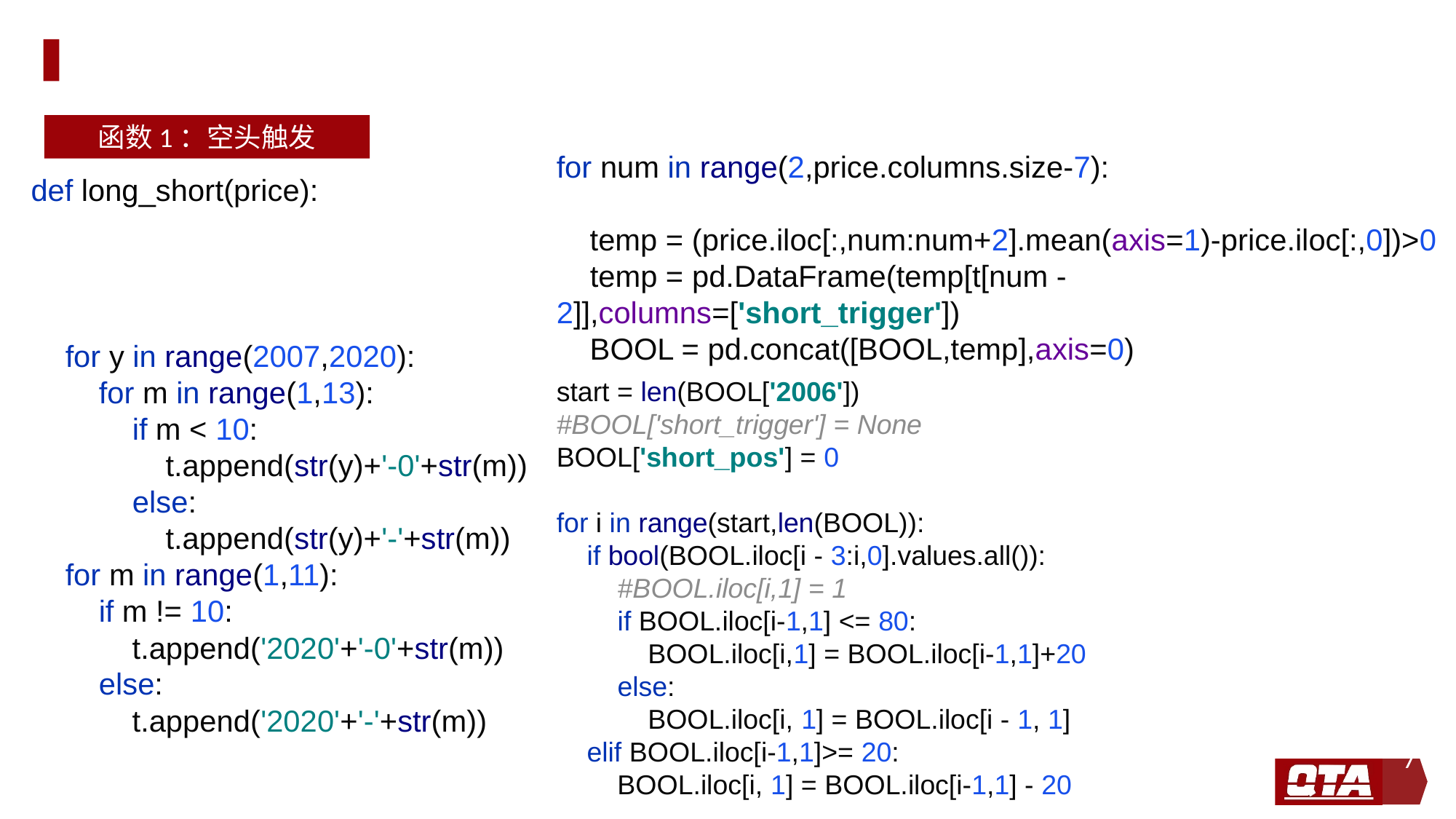

函数1：空头触发
for num in range(2,price.columns.size-7):
    temp = (price.iloc[:,num:num+2].mean(axis=1)-price.iloc[:,0])>0
    temp = pd.DataFrame(temp[t[num -2]],columns=['short_trigger'])
    BOOL = pd.concat([BOOL,temp],axis=0)
def long_short(price):

for y in range(2007,2020):
    for m in range(1,13):
        if m < 10:
            t.append(str(y)+'-0'+str(m))
        else:
            t.append(str(y)+'-'+str(m))
for m in range(1,11):
    if m != 10:
        t.append('2020'+'-0'+str(m))
    else:
        t.append('2020'+'-'+str(m))
start = len(BOOL['2006'])
#BOOL['short_trigger'] = None
BOOL['short_pos'] = 0
for i in range(start,len(BOOL)):
    if bool(BOOL.iloc[i - 3:i,0].values.all()):
        #BOOL.iloc[i,1] = 1
        if BOOL.iloc[i-1,1] <= 80:
            BOOL.iloc[i,1] = BOOL.iloc[i-1,1]+20
        else:
            BOOL.iloc[i, 1] = BOOL.iloc[i - 1, 1]
    elif BOOL.iloc[i-1,1]>= 20:
        BOOL.iloc[i, 1] = BOOL.iloc[i-1,1] - 20
7